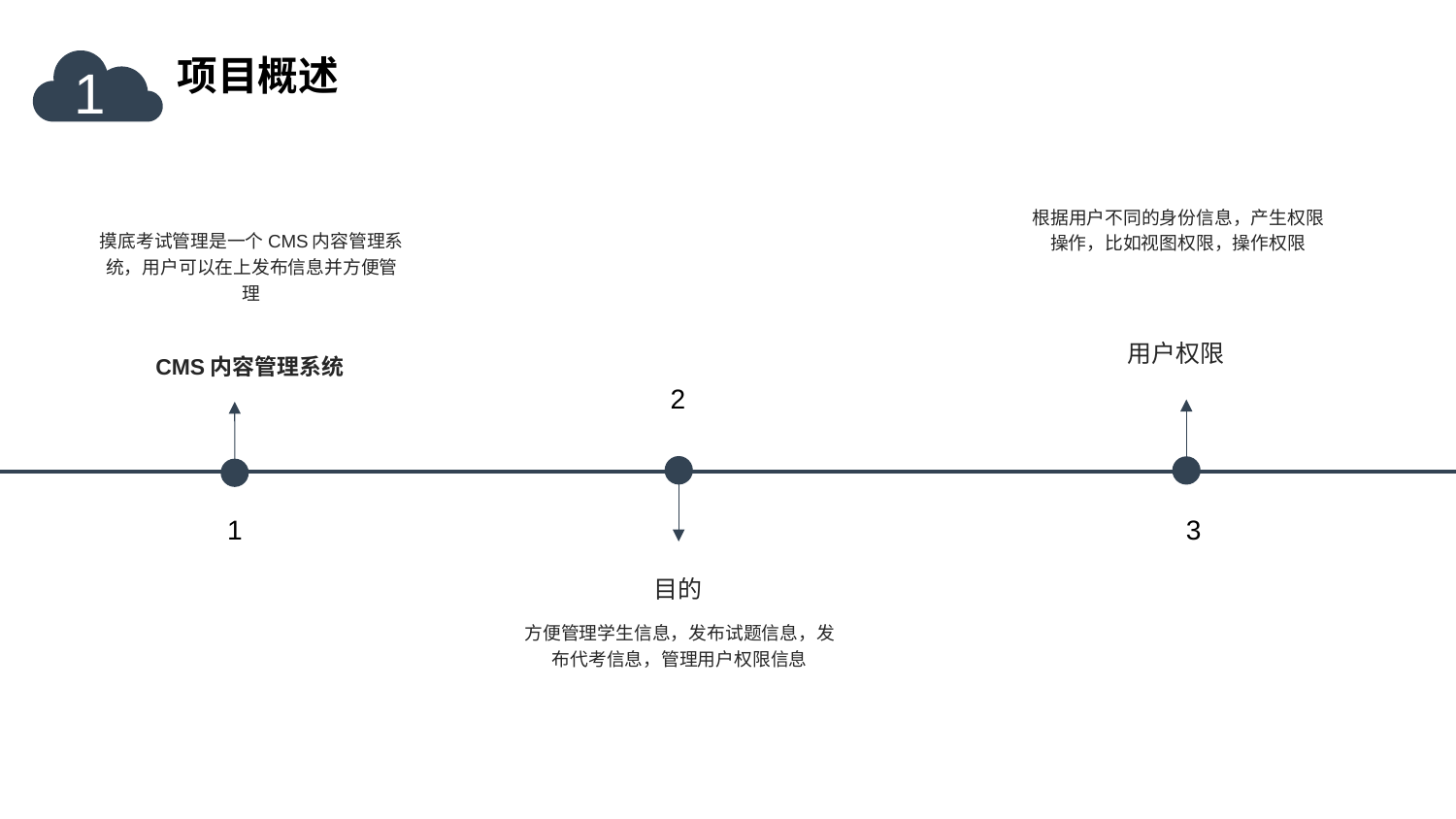

项目概述
1

根据用户不同的身份信息，产生权限操作，比如视图权限，操作权限
用户权限
摸底考试管理是一个CMS内容管理系统，用户可以在上发布信息并方便管理
CMS内容管理系统
2

1
3
目的
方便管理学生信息，发布试题信息，发布代考信息，管理用户权限信息